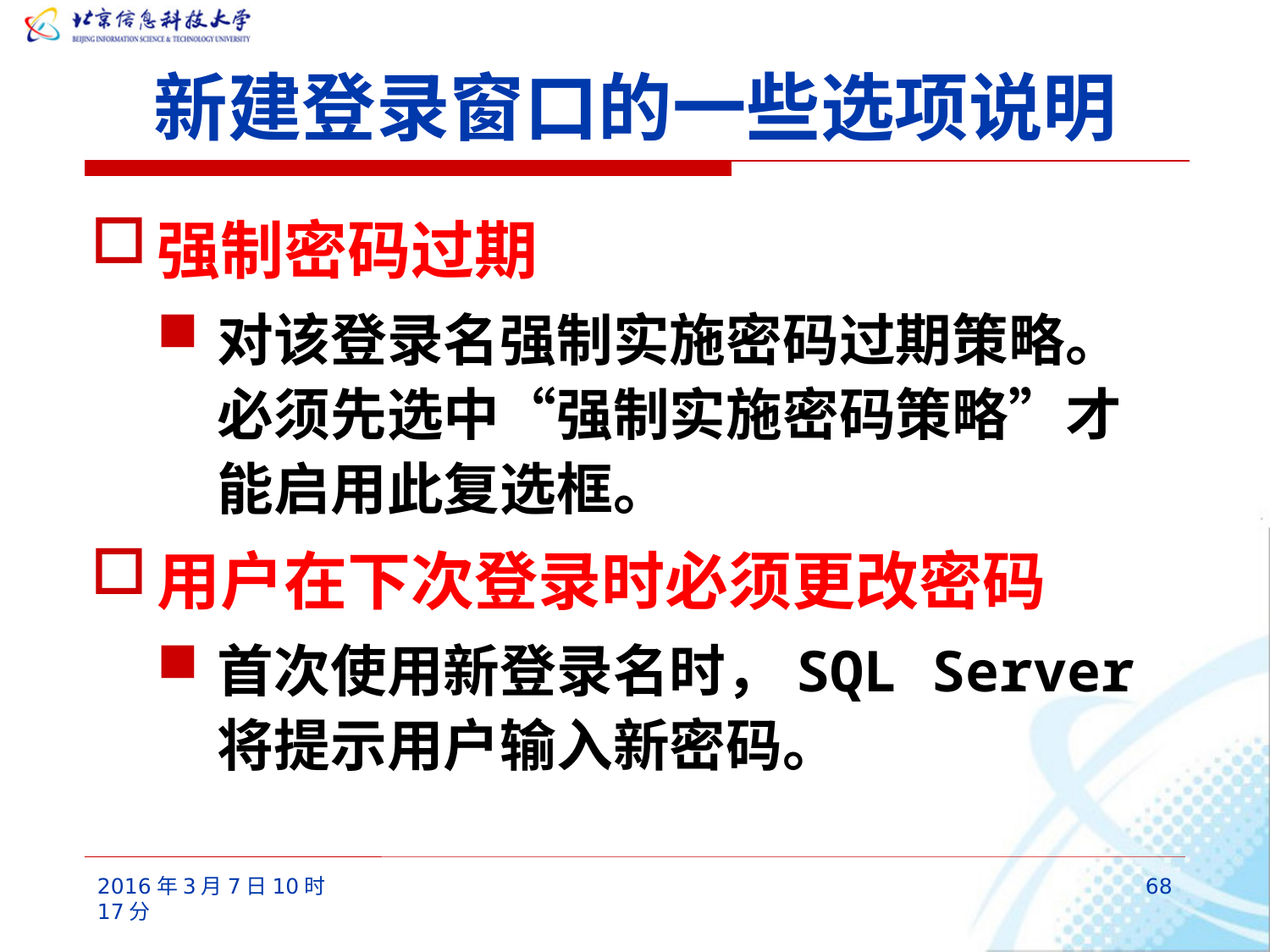

# 新建登录窗口的一些选项说明
强制密码过期
对该登录名强制实施密码过期策略。必须先选中“强制实施密码策略”才能启用此复选框。
用户在下次登录时必须更改密码
首次使用新登录名时，SQL Server 将提示用户输入新密码。
2016年3月7日10时17分
68